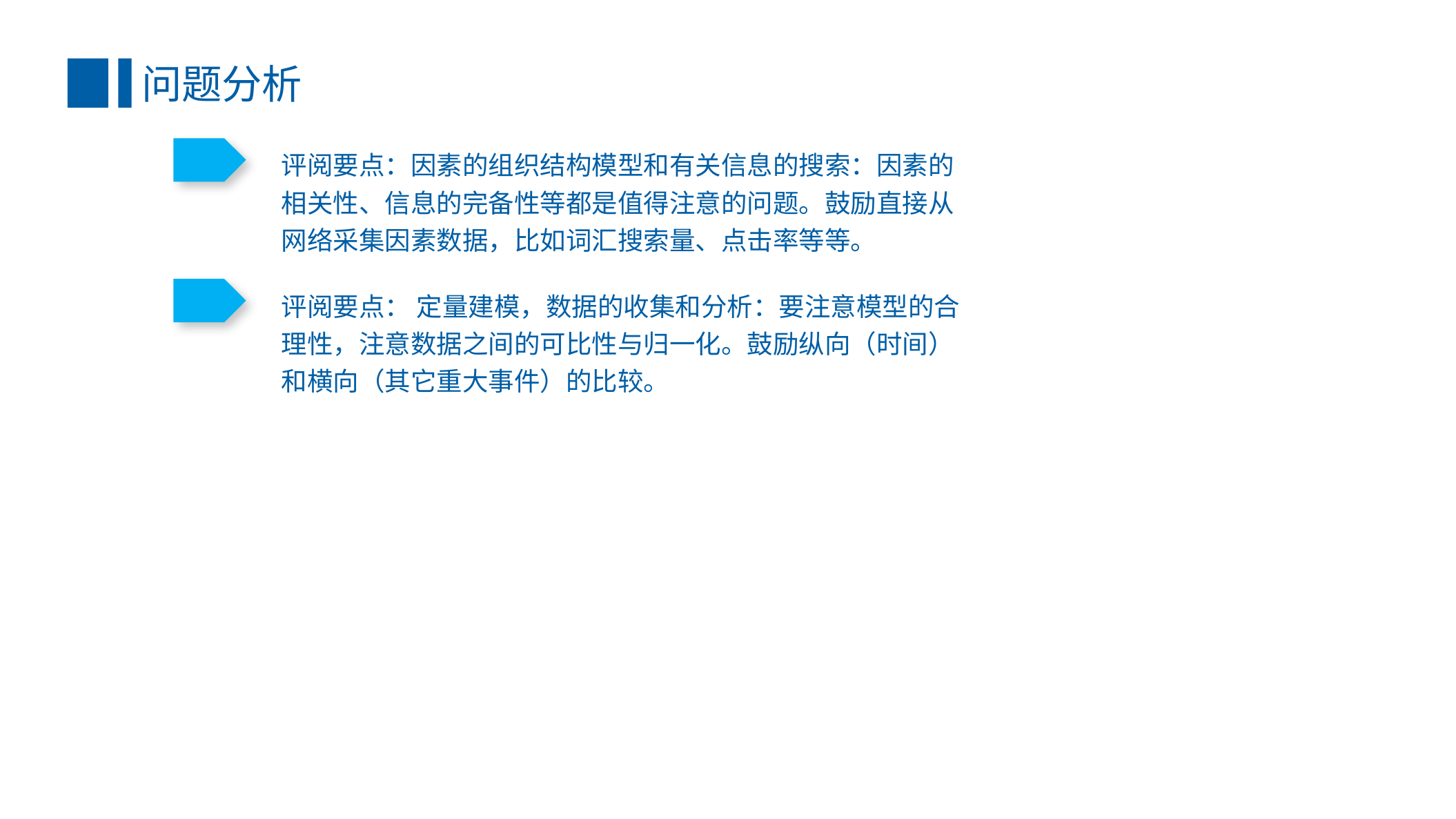

问题分析

评阅要点：因素的组织结构模型和有关信息的搜索：因素的相关性、信息的完备性等都是值得注意的问题。鼓励直接从网络采集因素数据，比如词汇搜索量、点击率等等。

评阅要点： 定量建模，数据的收集和分析：要注意模型的合理性，注意数据之间的可比性与归一化。鼓励纵向（时间）和横向（其它重大事件）的比较。